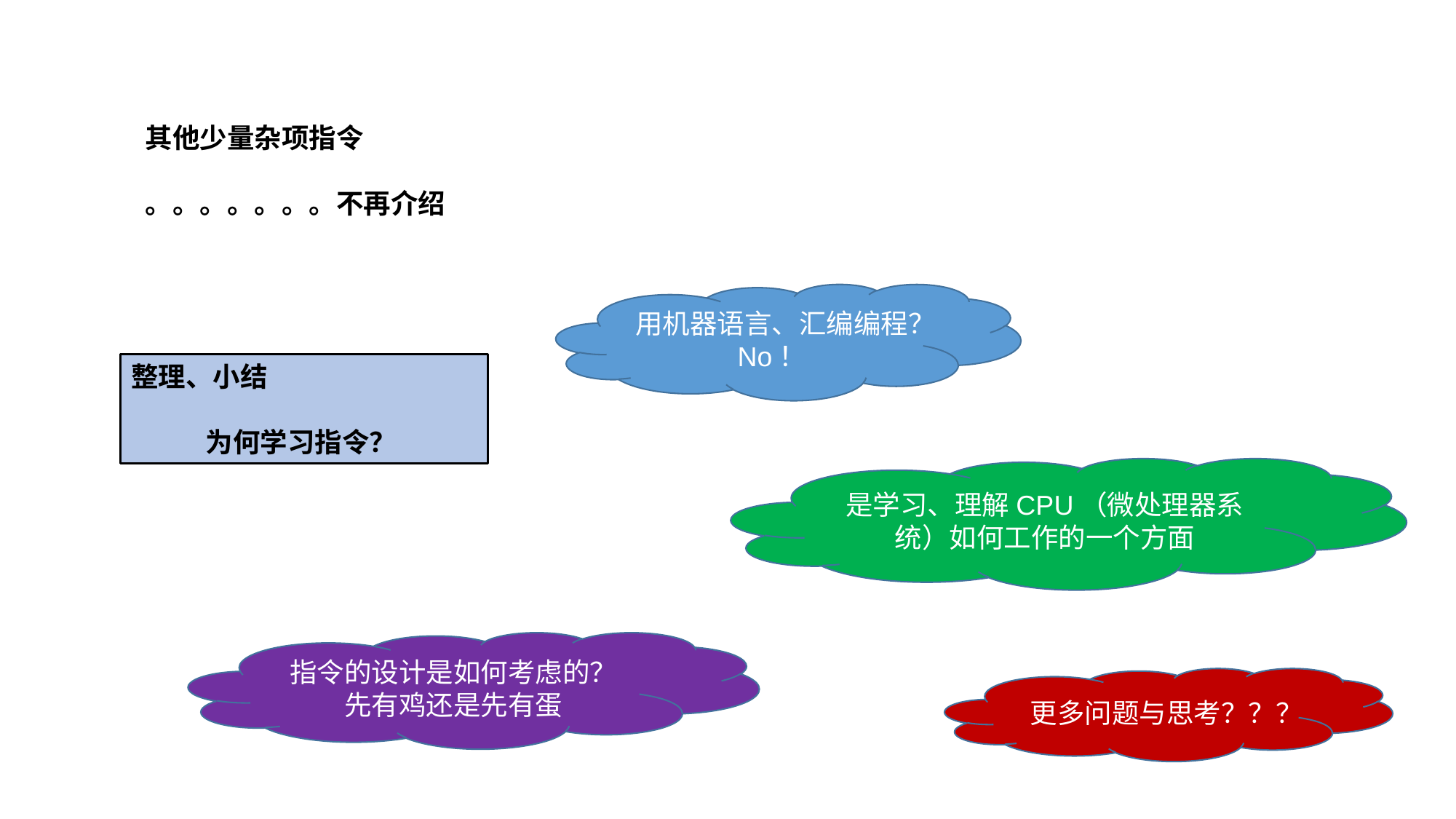

其他少量杂项指令

。。。。。。。不再介绍
用机器语言、汇编编程？
No！
整理、小结

           为何学习指令？
是学习、理解CPU（微处理器系统）如何工作的一个方面
指令的设计是如何考虑的？
先有鸡还是先有蛋
更多问题与思考？？？